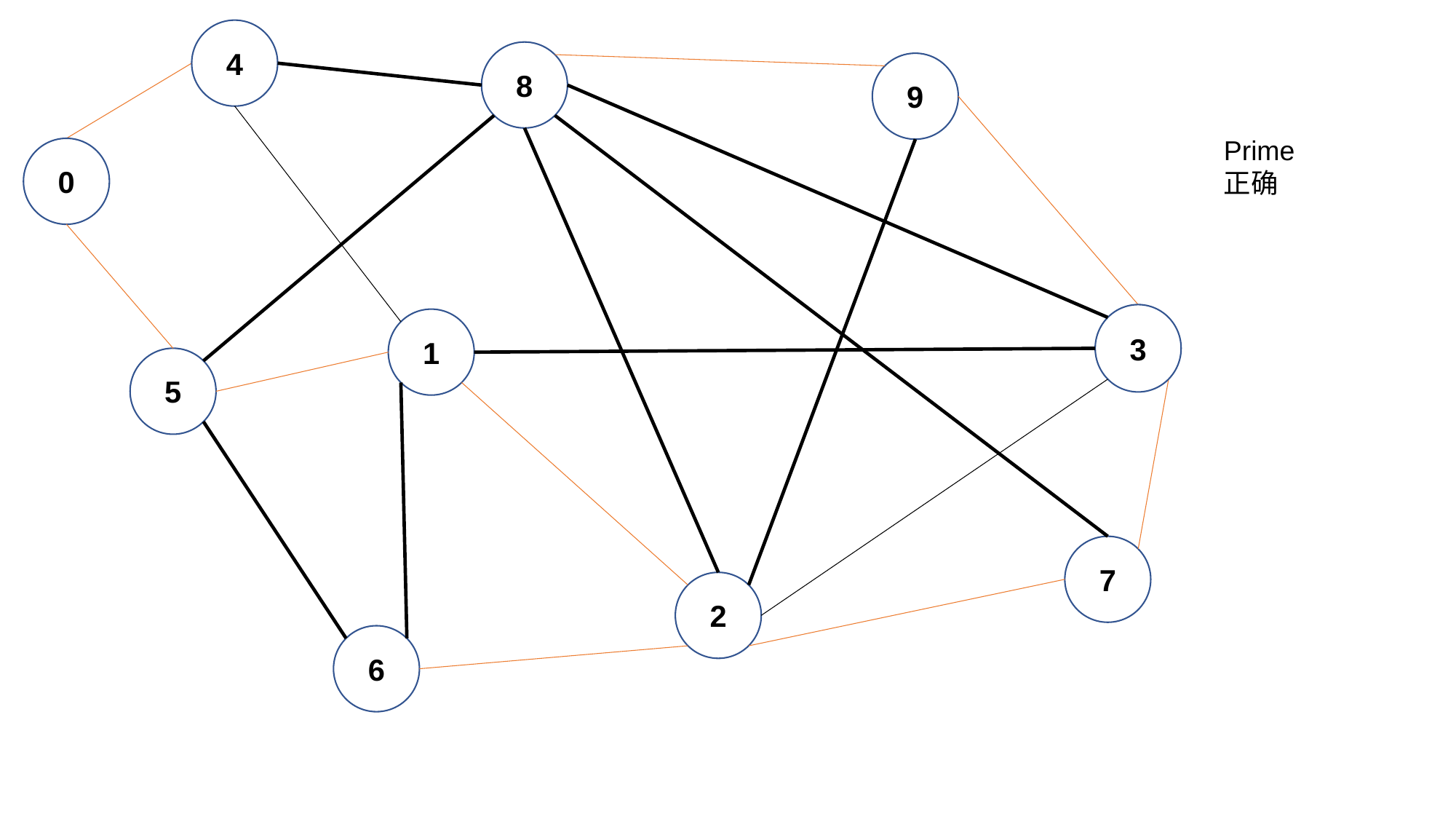

4
8
9
Prime
正确
0
3
1
5
7
2
6